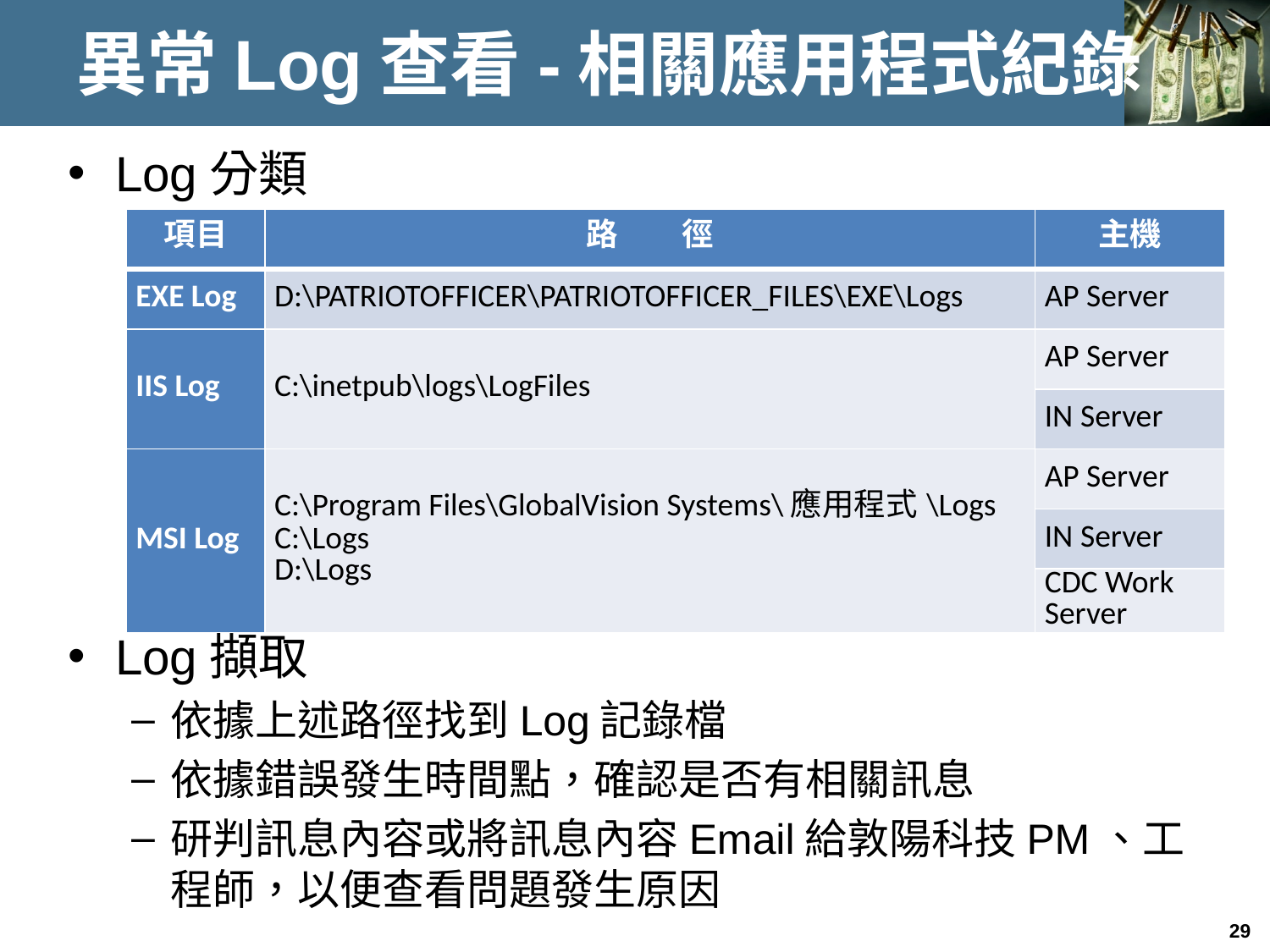

# 異常Log查看-相關應用程式紀錄
Log分類

Log擷取
依據上述路徑找到Log記錄檔
依據錯誤發生時間點，確認是否有相關訊息
研判訊息內容或將訊息內容Email給敦陽科技PM、工程師，以便查看問題發生原因
| 項目 | 路　　徑 | 主機 |
| --- | --- | --- |
| EXE Log | D:\PATRIOTOFFICER\PATRIOTOFFICER\_FILES\EXE\Logs | AP Server |
| IIS Log | C:\inetpub\logs\LogFiles | AP Server |
|  |  | IN Server |
| MSI Log | C:\Program Files\GlobalVision Systems\應用程式\Logs C:\Logs D:\Logs | AP Server |
|  |  | IN Server |
|  |  | CDC Work Server |
29